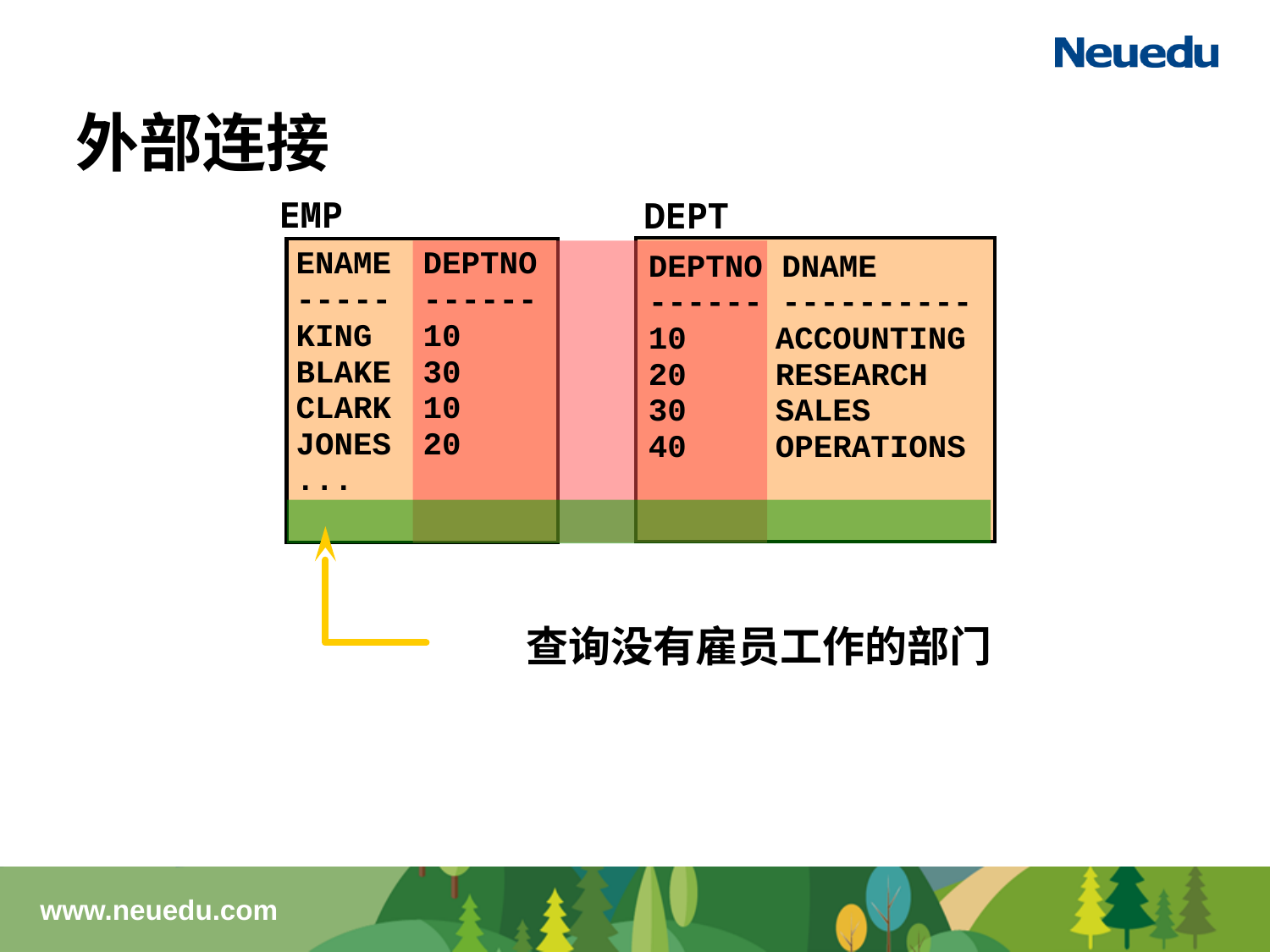

# 外部连接
EMP
DEPT

ENAME	DEPTNO
-----	------
KING	10
BLAKE	30
CLARK	10
JONES	20
...

DEPTNO DNAME
------ ----------
10 	ACCOUNTING
20	RESEARCH
30 	SALES
40	OPERATIONS

查询没有雇员工作的部门